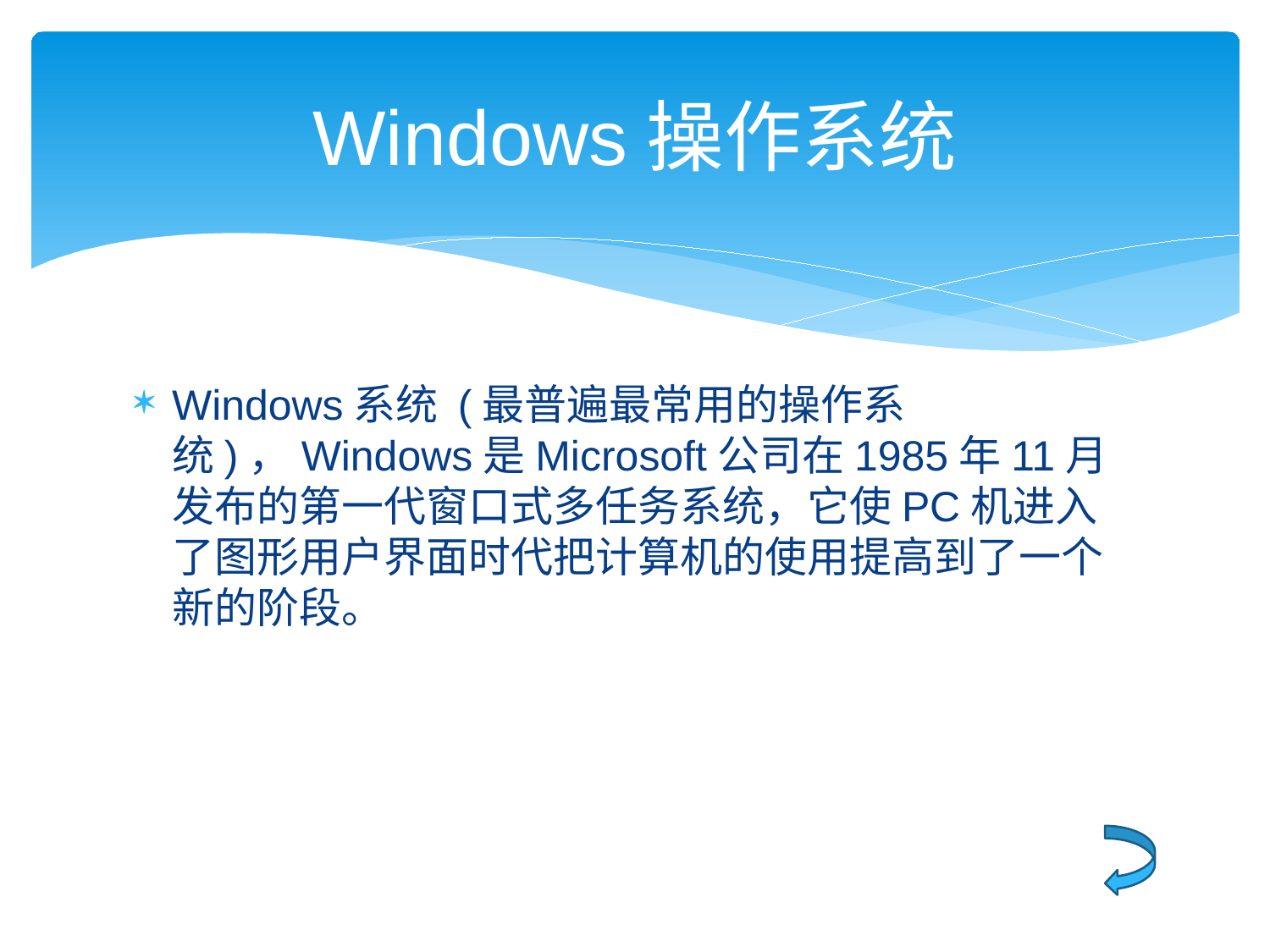

# Windows操作系统
Windows系统 (最普遍最常用的操作系统)，Windows是Microsoft公司在1985年11月发布的第一代窗口式多任务系统，它使PC机进入了图形用户界面时代把计算机的使用提高到了一个新的阶段。